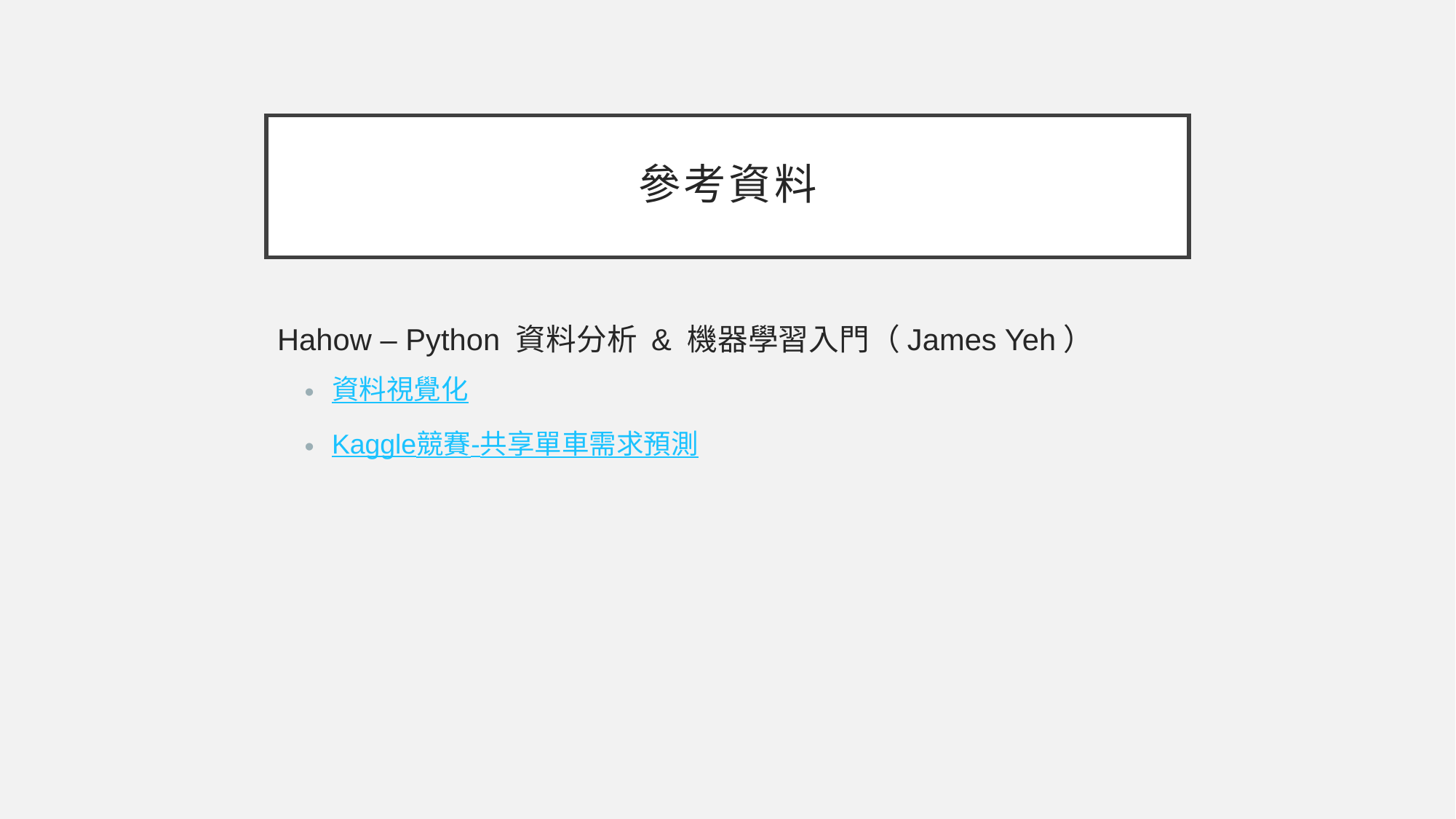

# 參考資料
Hahow – Python 資料分析 & 機器學習入門（James Yeh）
資料視覺化
Kaggle競賽-共享單車需求預測